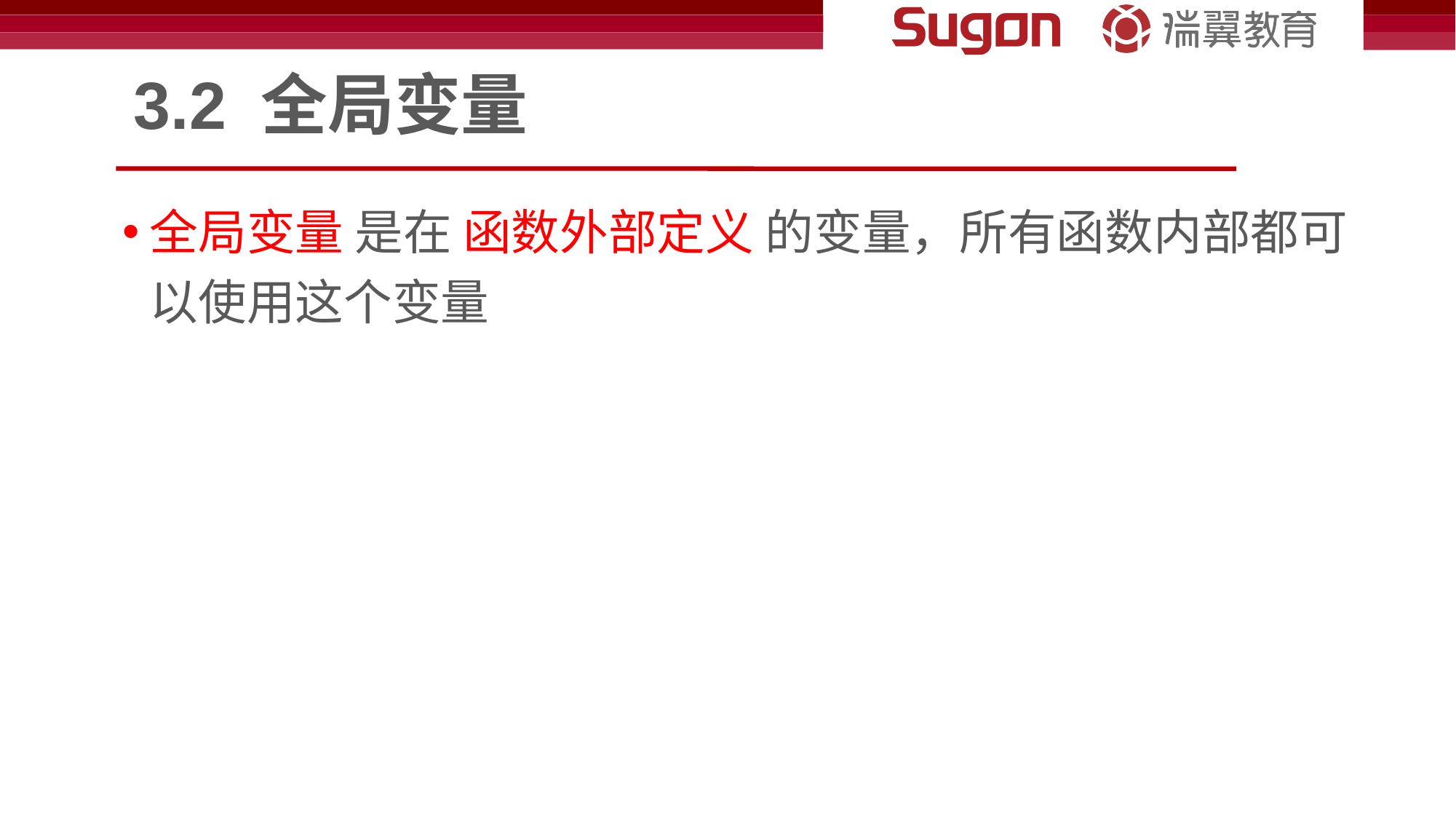

# 3.2 全局变量
全局变量 是在 函数外部定义 的变量，所有函数内部都可以使用这个变量